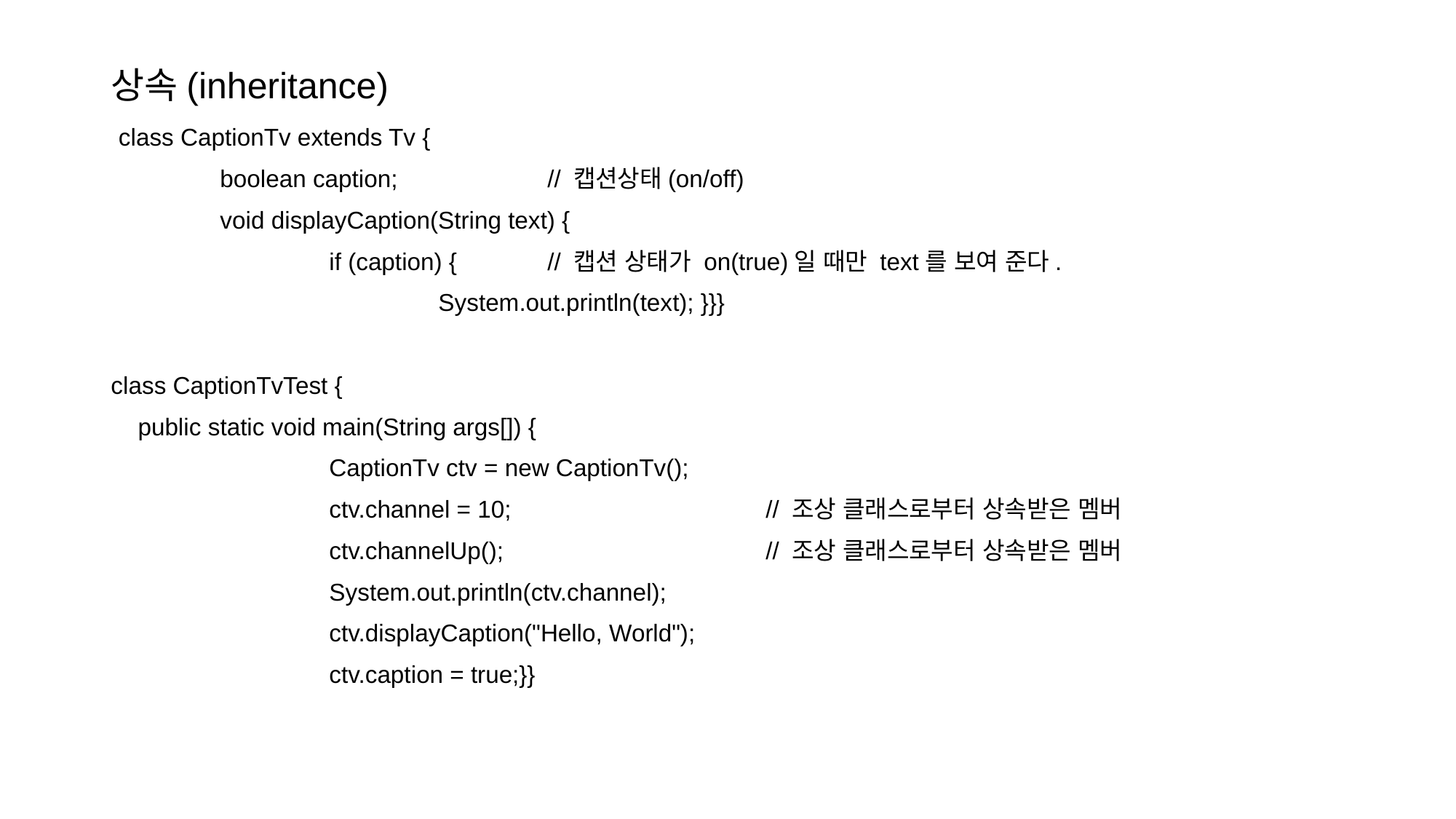

상속(inheritance)
 class CaptionTv extends Tv {
	boolean caption;		// 캡션상태(on/off)
	void displayCaption(String text) {
		if (caption) {	// 캡션 상태가 on(true)일 때만 text를 보여 준다.
			System.out.println(text); }}}

class CaptionTvTest {
    public static void main(String args[]) {
		CaptionTv ctv = new CaptionTv();
		ctv.channel = 10;			// 조상 클래스로부터 상속받은 멤버
		ctv.channelUp();			// 조상 클래스로부터 상속받은 멤버
		System.out.println(ctv.channel);
		ctv.displayCaption("Hello, World");
		ctv.caption = true;}}